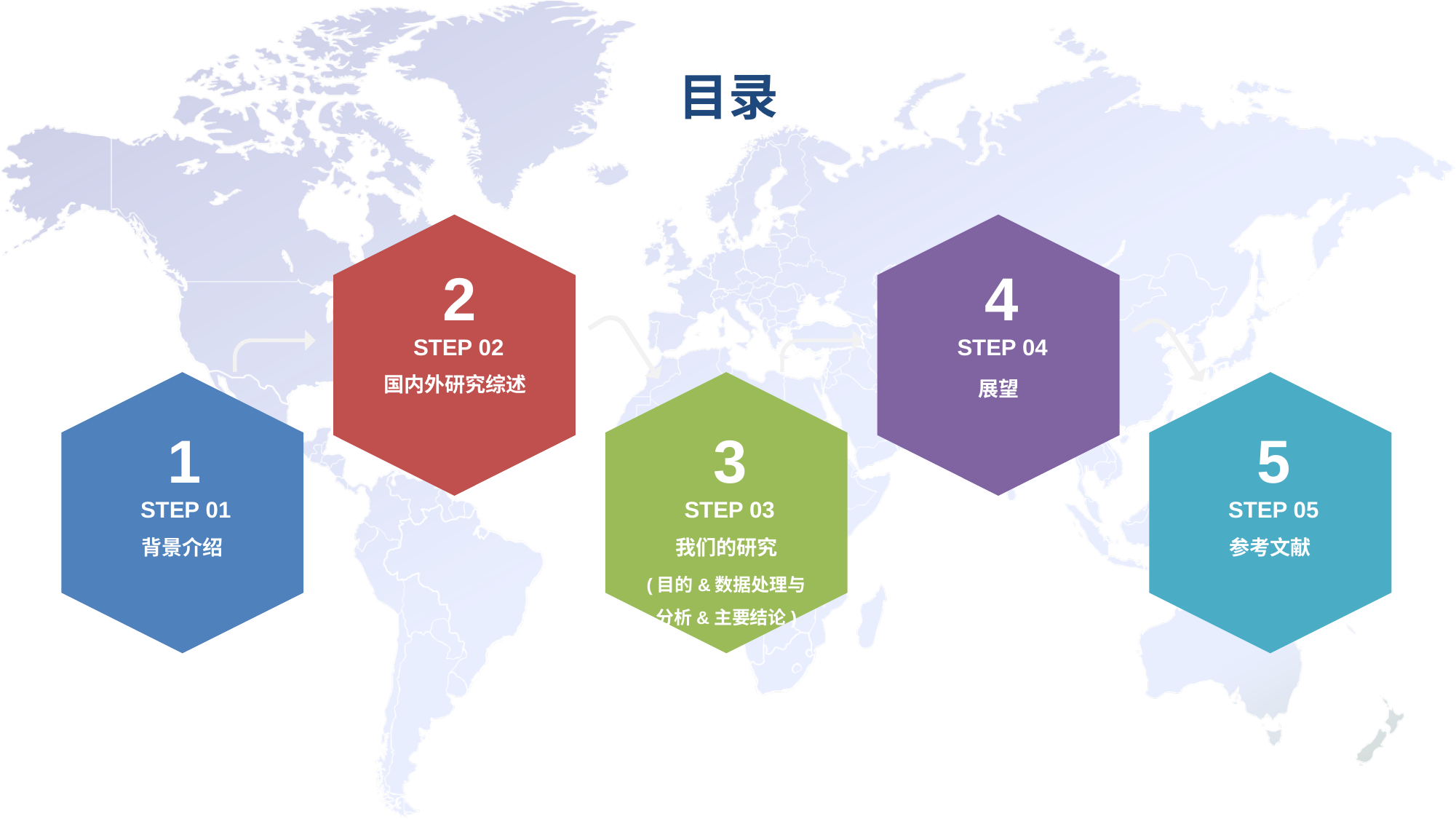

目录

2
4
STEP 02
STEP 04

国内外研究综述

展望

1
3
5
STEP 01
STEP 03
STEP 05
背景介绍
参考文献
我们的研究
(目的&数据处理与分析&主要结论)